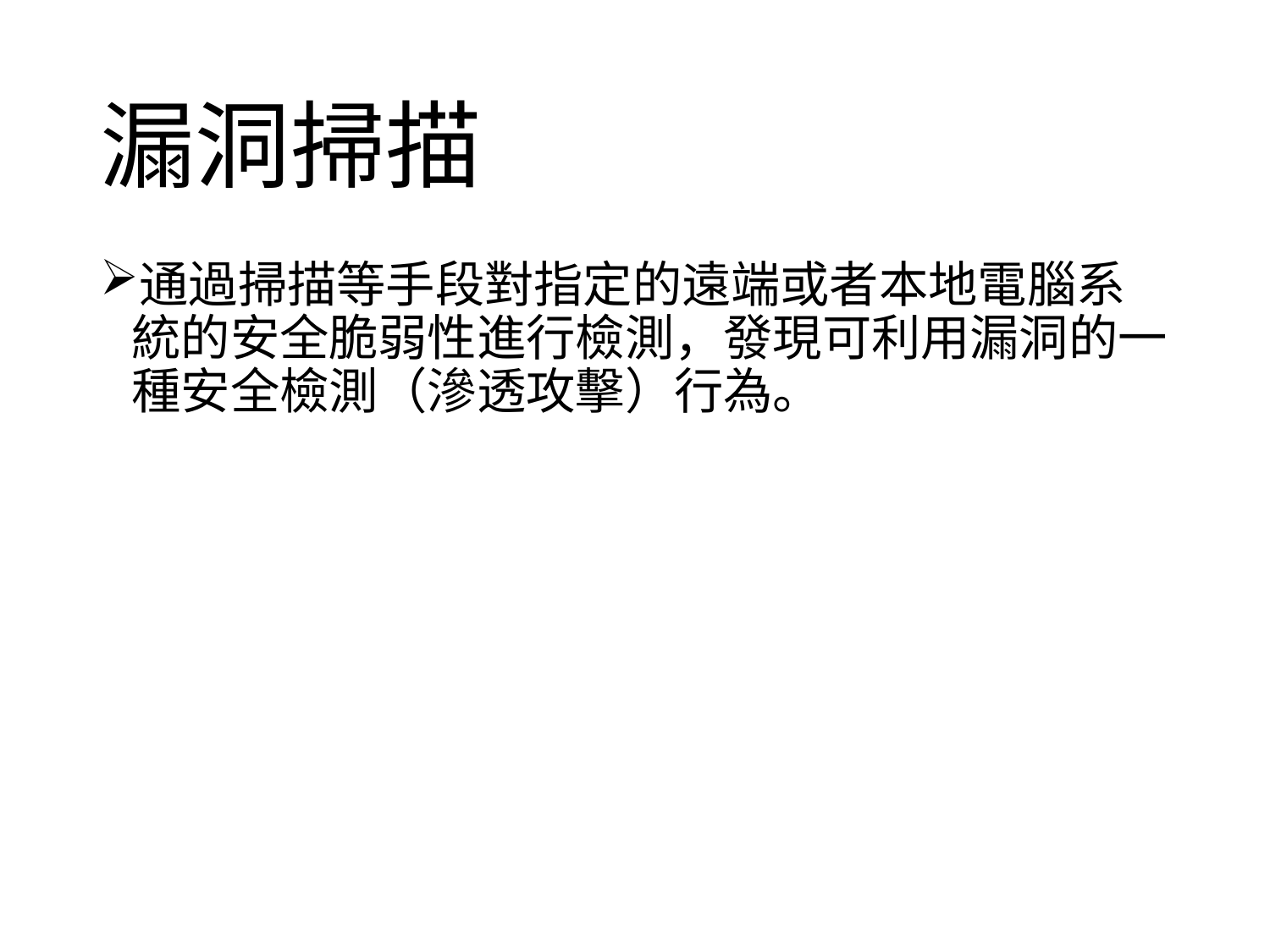

# 漏洞掃描
通過掃描等手段對指定的遠端或者本地電腦系統的安全脆弱性進行檢測，發現可利用漏洞的一種安全檢測（滲透攻擊）行為。